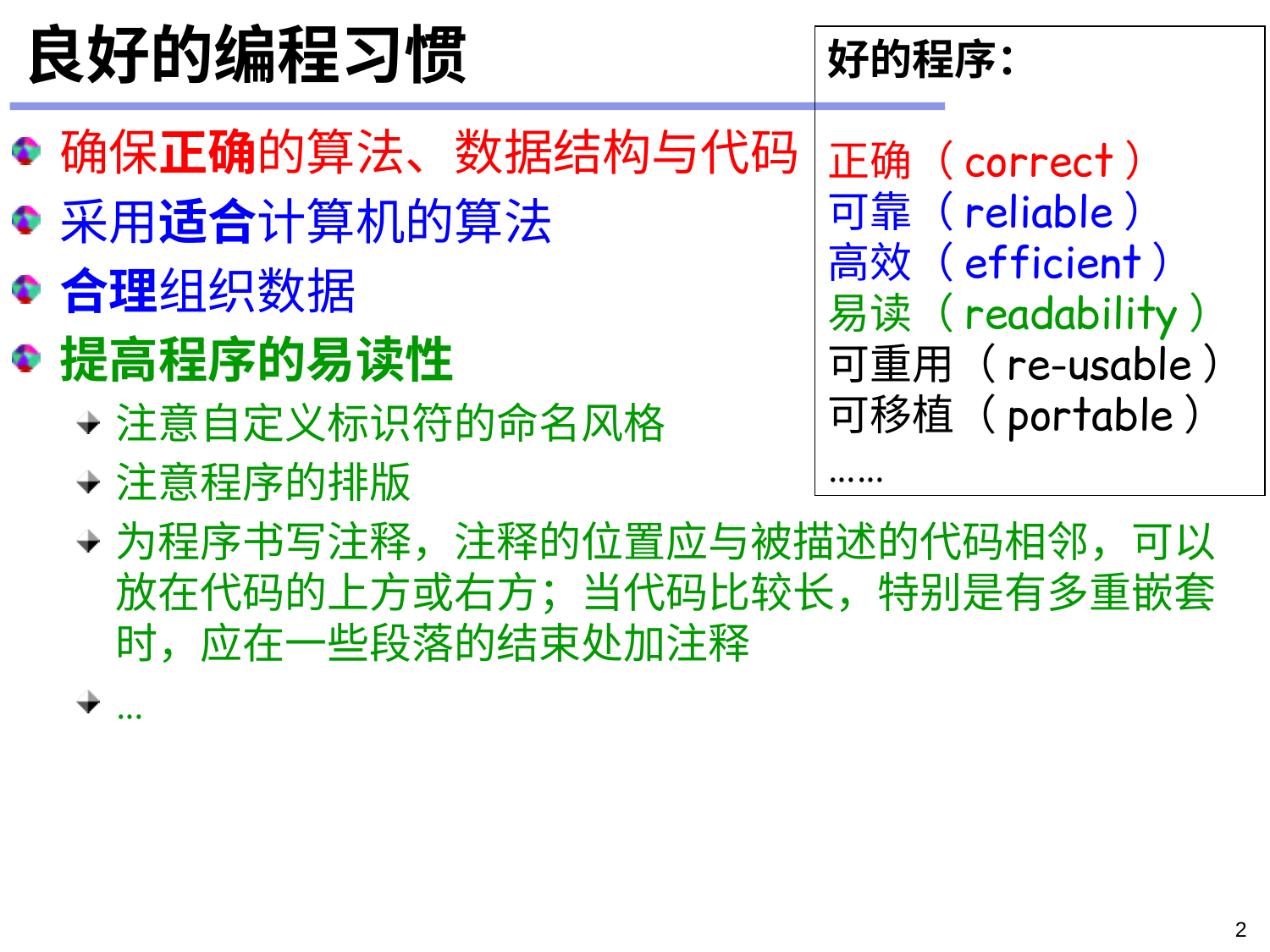

# 良好的编程习惯
好的程序：

正确（correct）
可靠（reliable）
高效（efficient）
易读（readability）
可重用（re-usable）
可移植（portable）
……
确保正确的算法、数据结构与代码
采用适合计算机的算法
合理组织数据
提高程序的易读性
注意自定义标识符的命名风格
注意程序的排版
为程序书写注释，注释的位置应与被描述的代码相邻，可以放在代码的上方或右方；当代码比较长，特别是有多重嵌套时，应在一些段落的结束处加注释
…
2